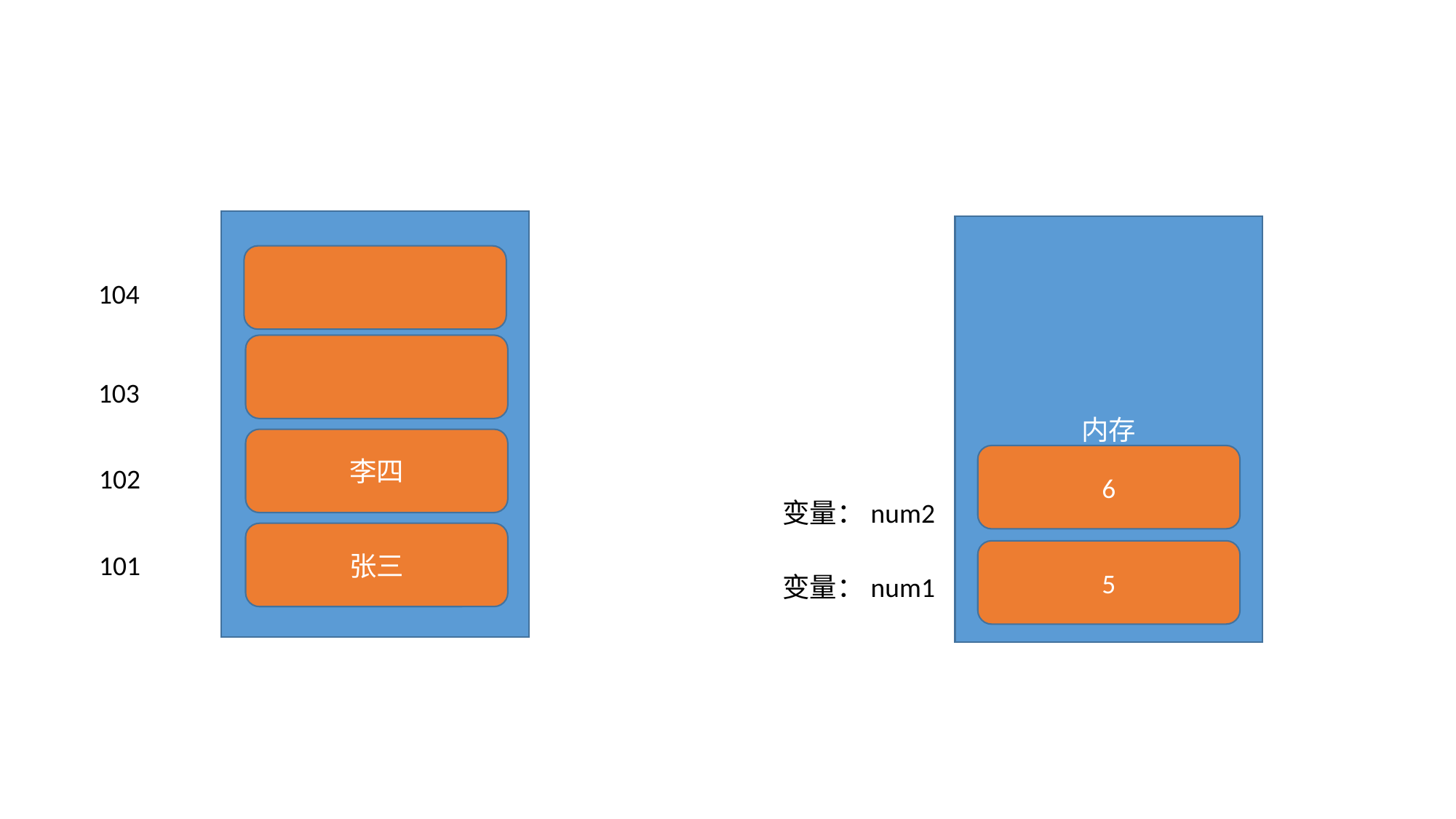

内存

104

103
李四
6
102
变量：num2
张三
5
101
变量：num1